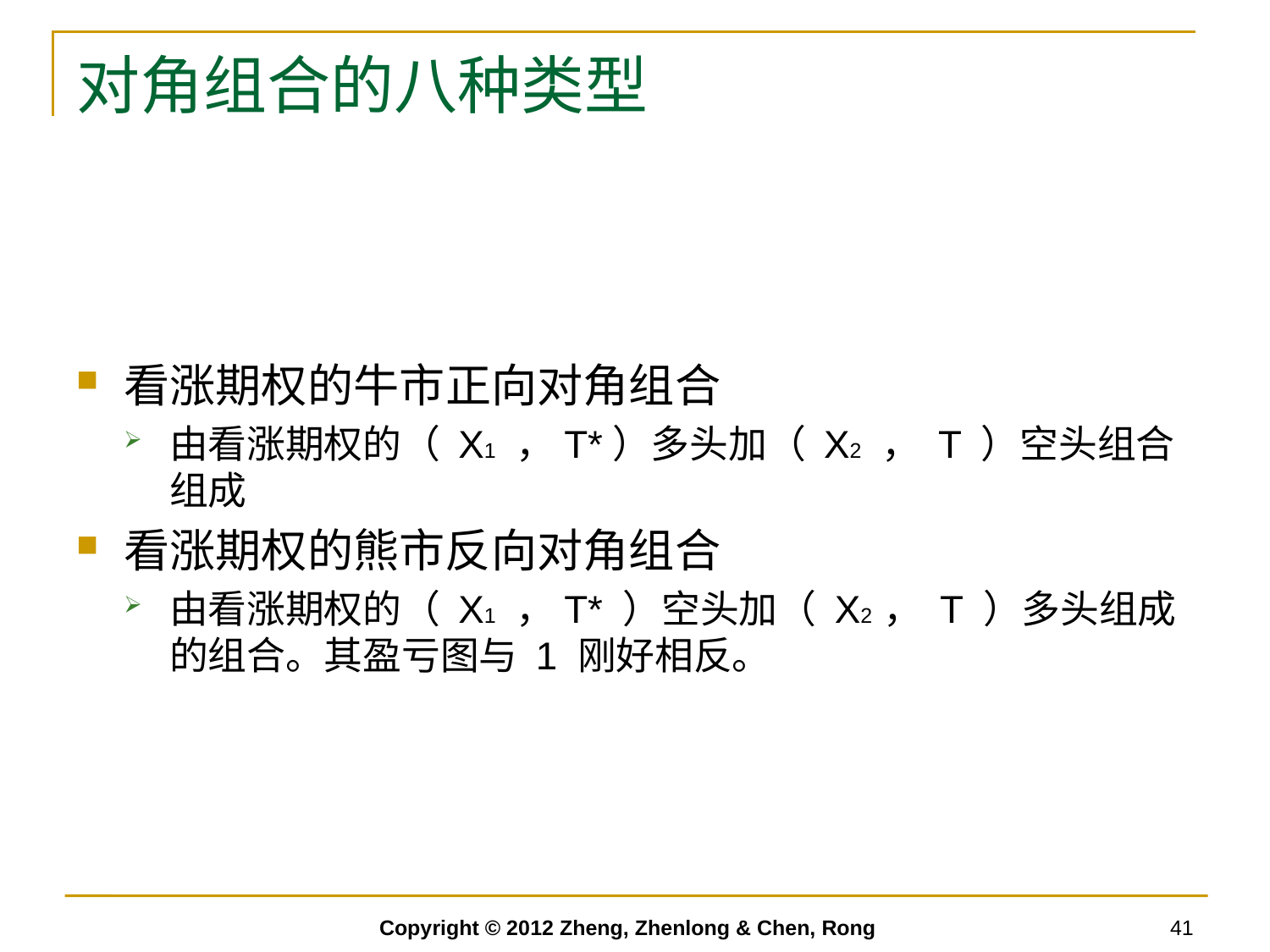

# 对角组合的八种类型

看涨期权的牛市正向对角组合
由看涨期权的（ X1 ，T*）多头加（ X2 ， T ）空头组合组成
看涨期权的熊市反向对角组合
由看涨期权的（ X1 ，T* ）空头加（ X2 ， T ）多头组成的组合。其盈亏图与 1 刚好相反。
Copyright © 2012 Zheng, Zhenlong & Chen, Rong
41